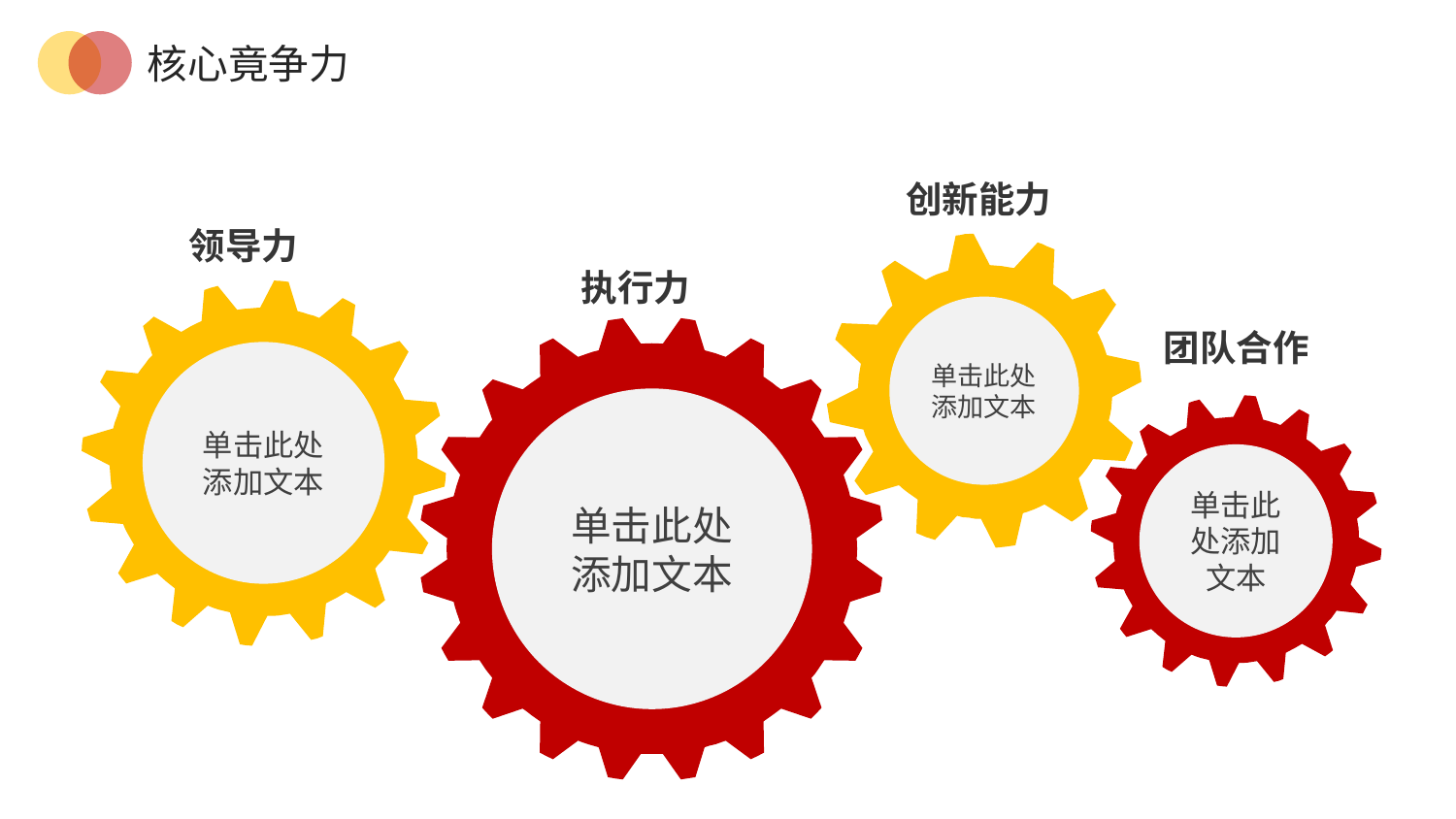

核心竟争力
创新能力
领导力

单击此处添加文本
执行力

单击此处添加文本
团队合作

单击此处添加文本

单击此处添加文本